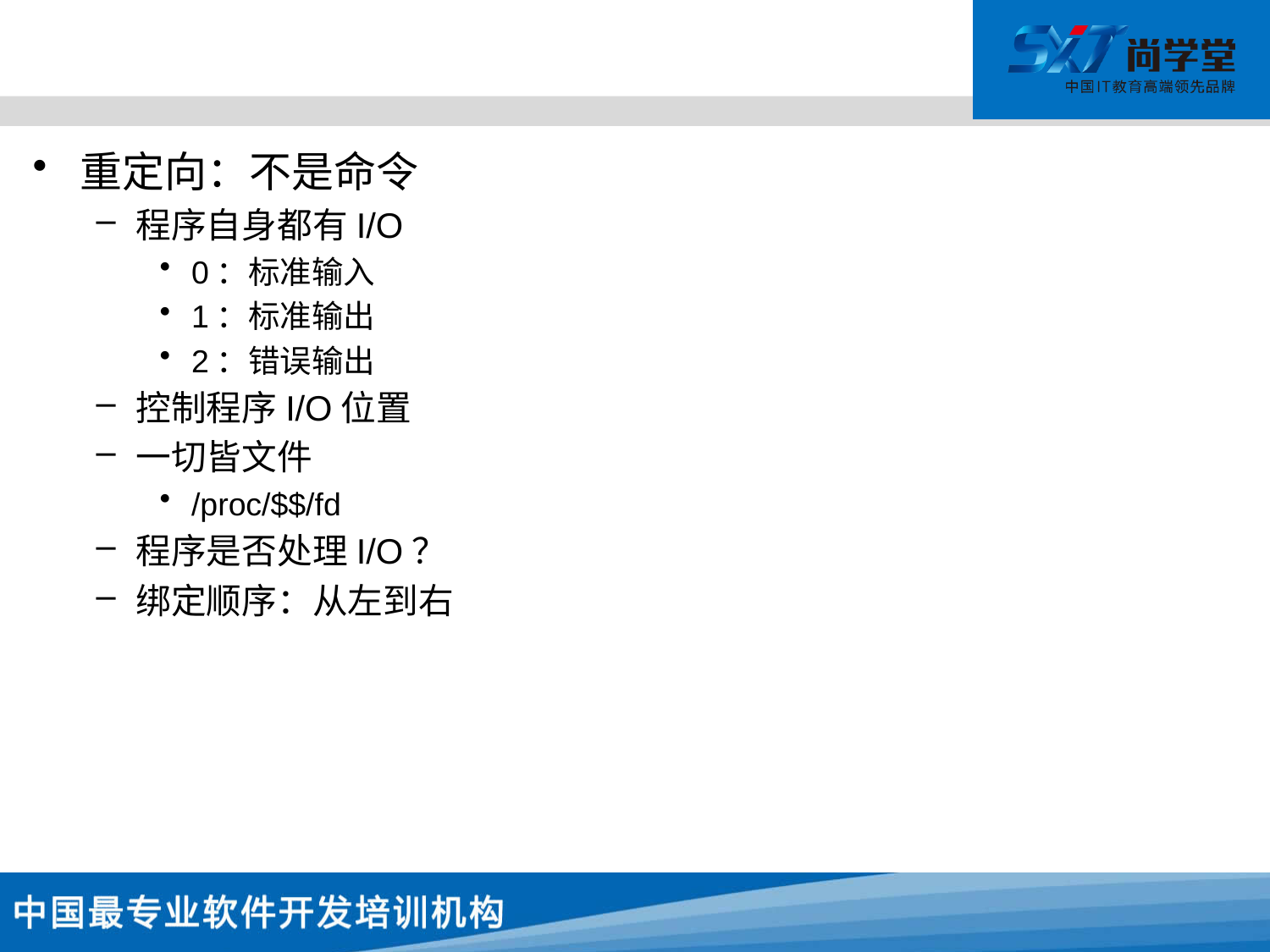

#
重定向：不是命令
程序自身都有I/O
0：标准输入
1：标准输出
2：错误输出
控制程序I/O位置
一切皆文件
/proc/$$/fd
程序是否处理I/O？
绑定顺序：从左到右